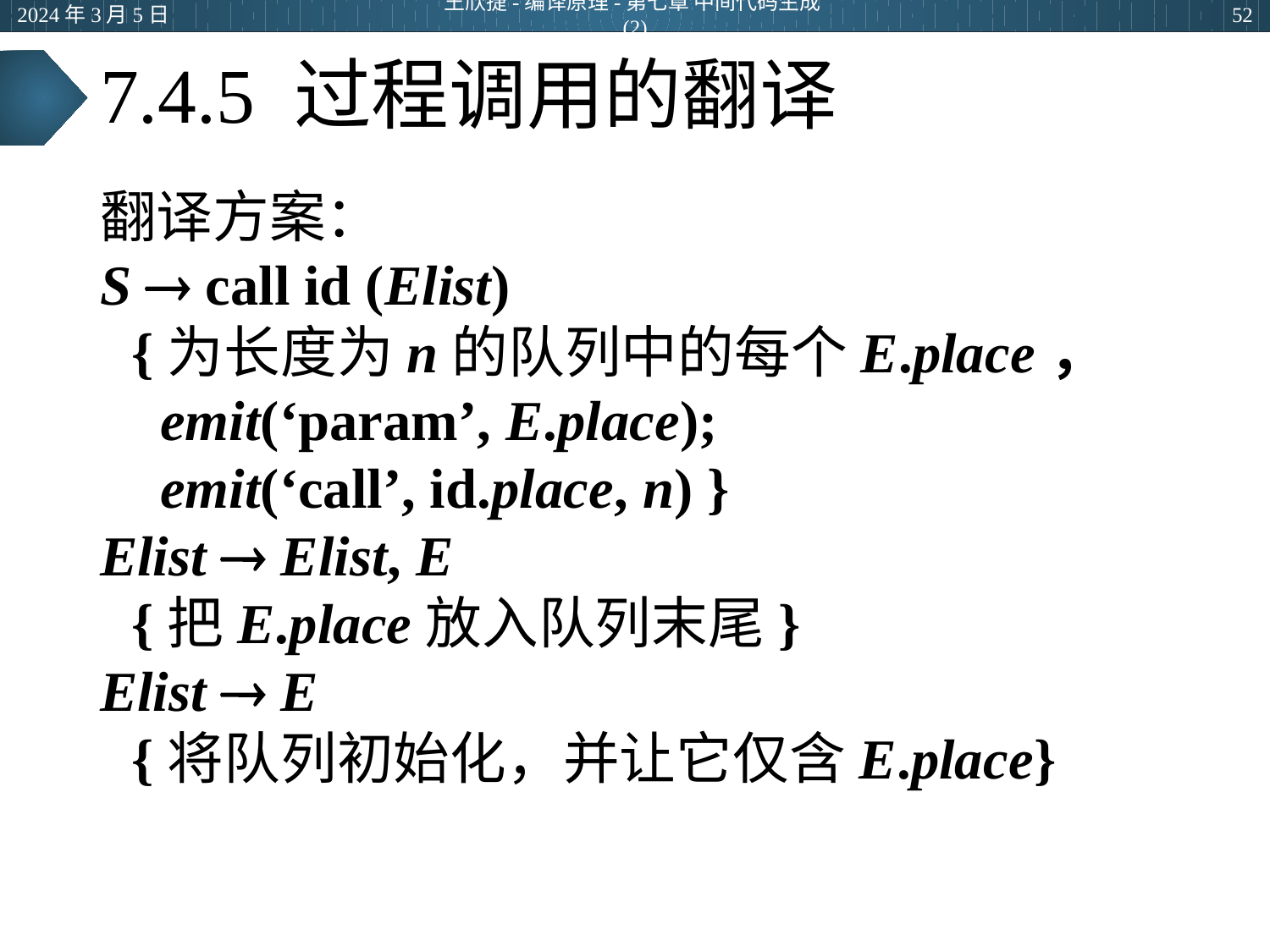

2024年3月5日
王欣捷-编译原理-第七章 中间代码生成(2)
52
# 7.4.5 过程调用的翻译
翻译方案：
S → call id (Elist)
	{为长度为n的队列中的每个E.place，
	  emit(‘param’, E.place);
	  emit(‘call’, id.place, n) }
Elist → Elist, E
	{把E.place放入队列末尾}
Elist → E
	{将队列初始化，并让它仅含E.place}